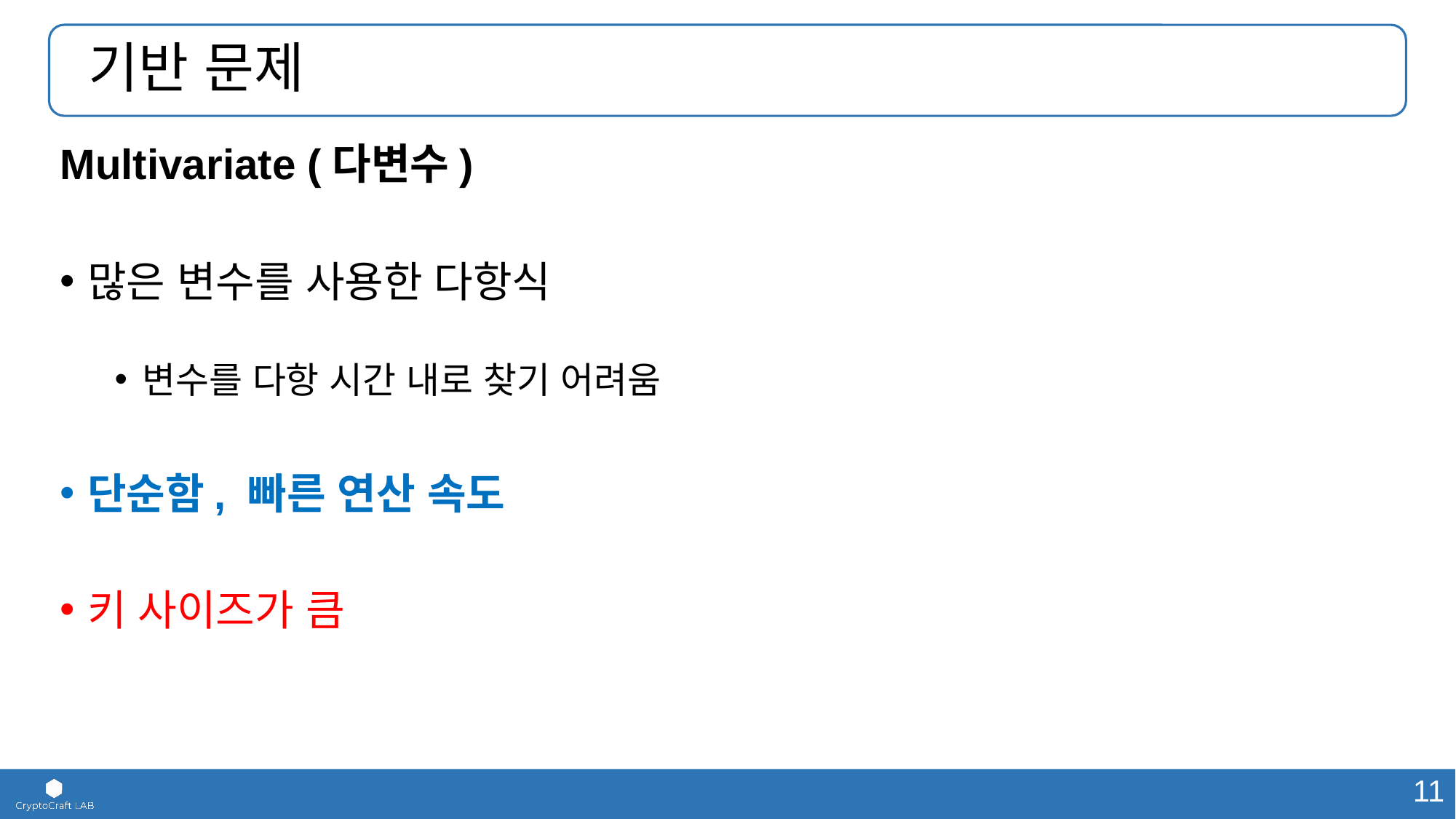

# 기반 문제
Multivariate (다변수)
많은 변수를 사용한 다항식
변수를 다항 시간 내로 찾기 어려움
단순함, 빠른 연산 속도
키 사이즈가 큼